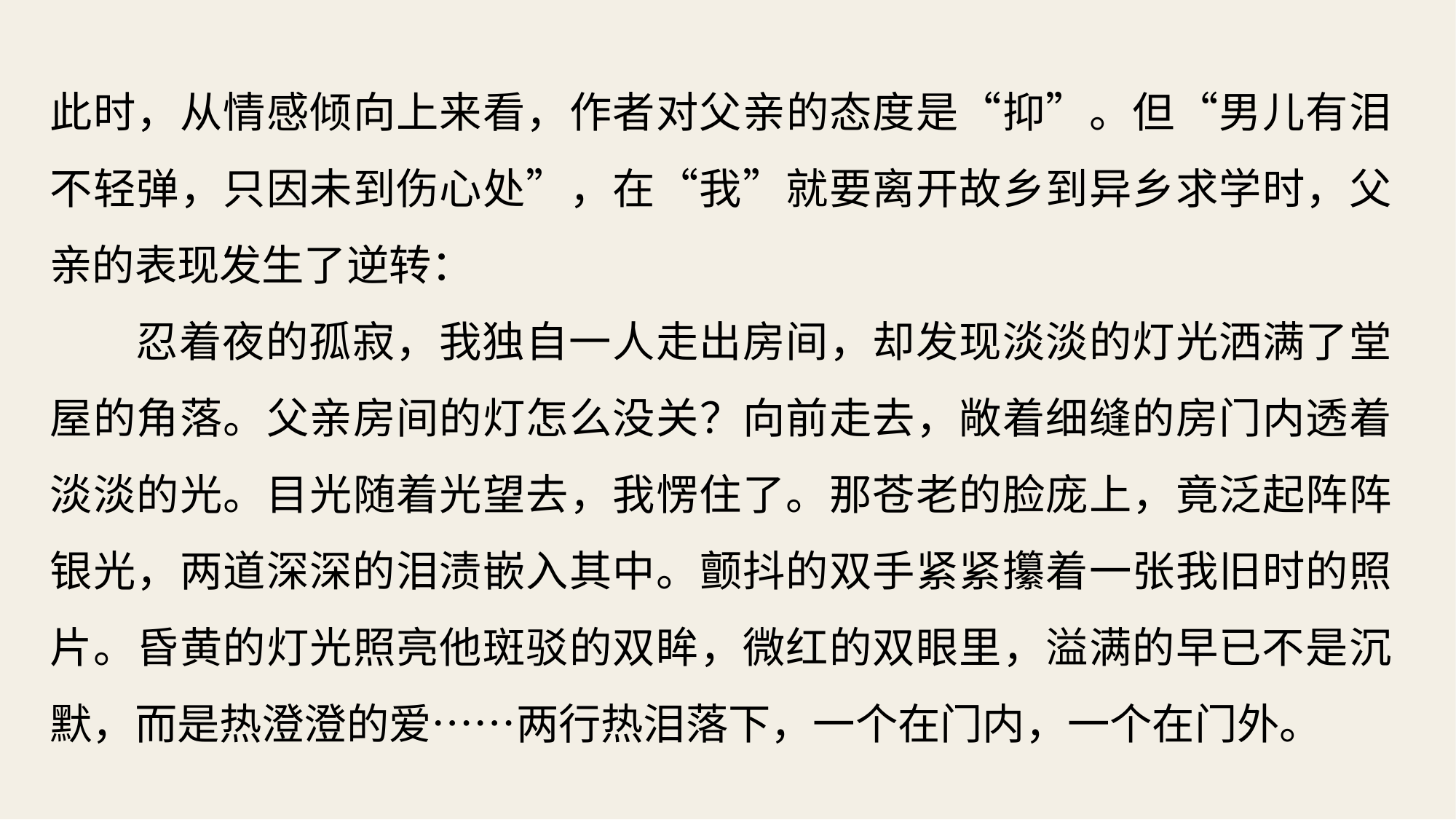

此时，从情感倾向上来看，作者对父亲的态度是“抑”。但“男儿有泪不轻弹，只因未到伤心处”，在“我”就要离开故乡到异乡求学时，父亲的表现发生了逆转：
忍着夜的孤寂，我独自一人走出房间，却发现淡淡的灯光洒满了堂屋的角落。父亲房间的灯怎么没关？向前走去，敞着细缝的房门内透着淡淡的光。目光随着光望去，我愣住了。那苍老的脸庞上，竟泛起阵阵银光，两道深深的泪渍嵌入其中。颤抖的双手紧紧攥着一张我旧时的照片。昏黄的灯光照亮他斑驳的双眸，微红的双眼里，溢满的早已不是沉默，而是热澄澄的爱……两行热泪落下，一个在门内，一个在门外。